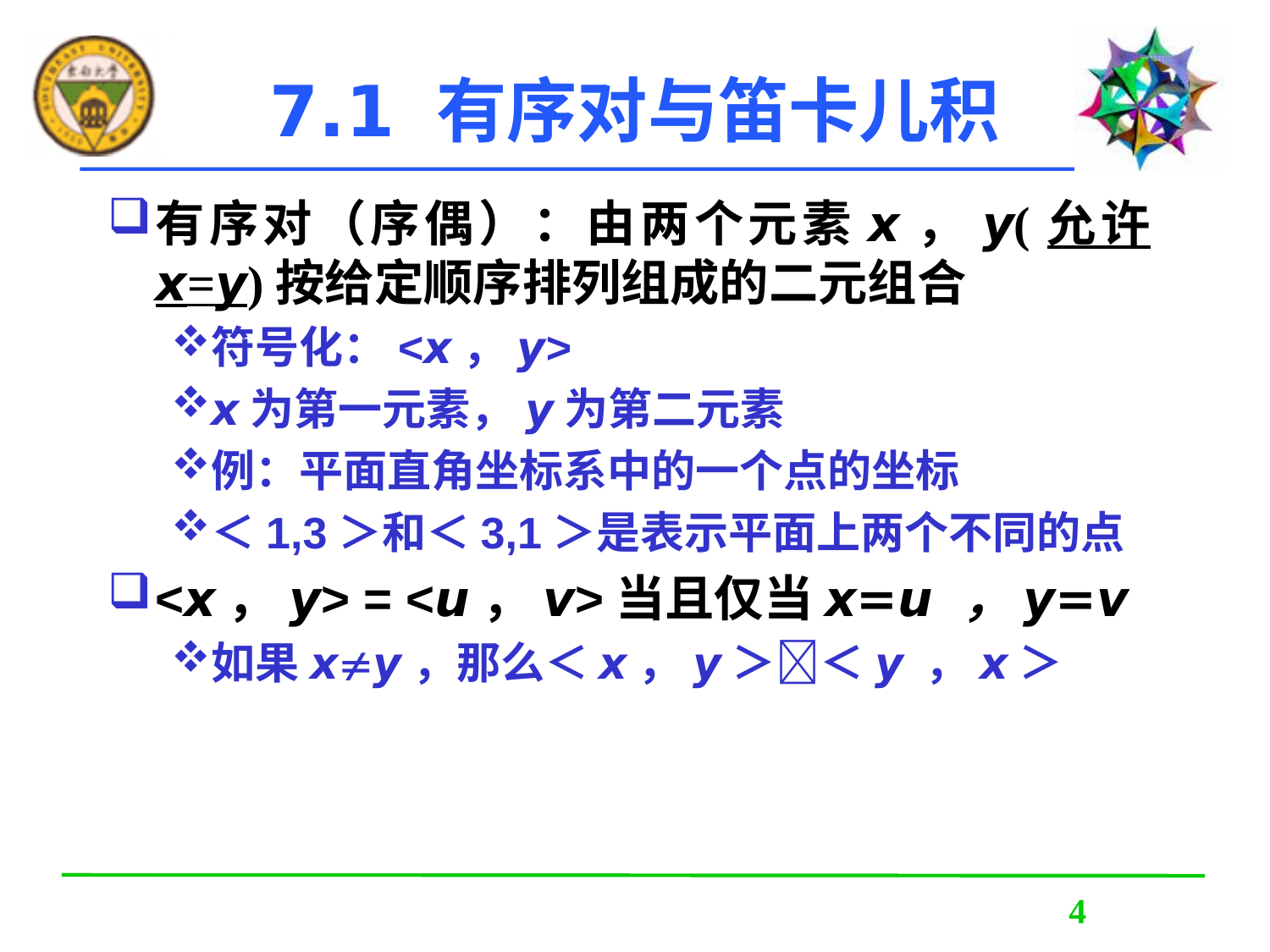

7.1 有序对与笛卡儿积
有序对（序偶）：由两个元素x，y(允许x=y)按给定顺序排列组成的二元组合
符号化：<x，y>
x为第一元素，y为第二元素
例：平面直角坐标系中的一个点的坐标
＜1,3＞和＜3,1＞是表示平面上两个不同的点
<x，y> = <u，v>当且仅当x=u ，y=v
如果x≠y，那么＜x，y＞≠＜y ，x＞